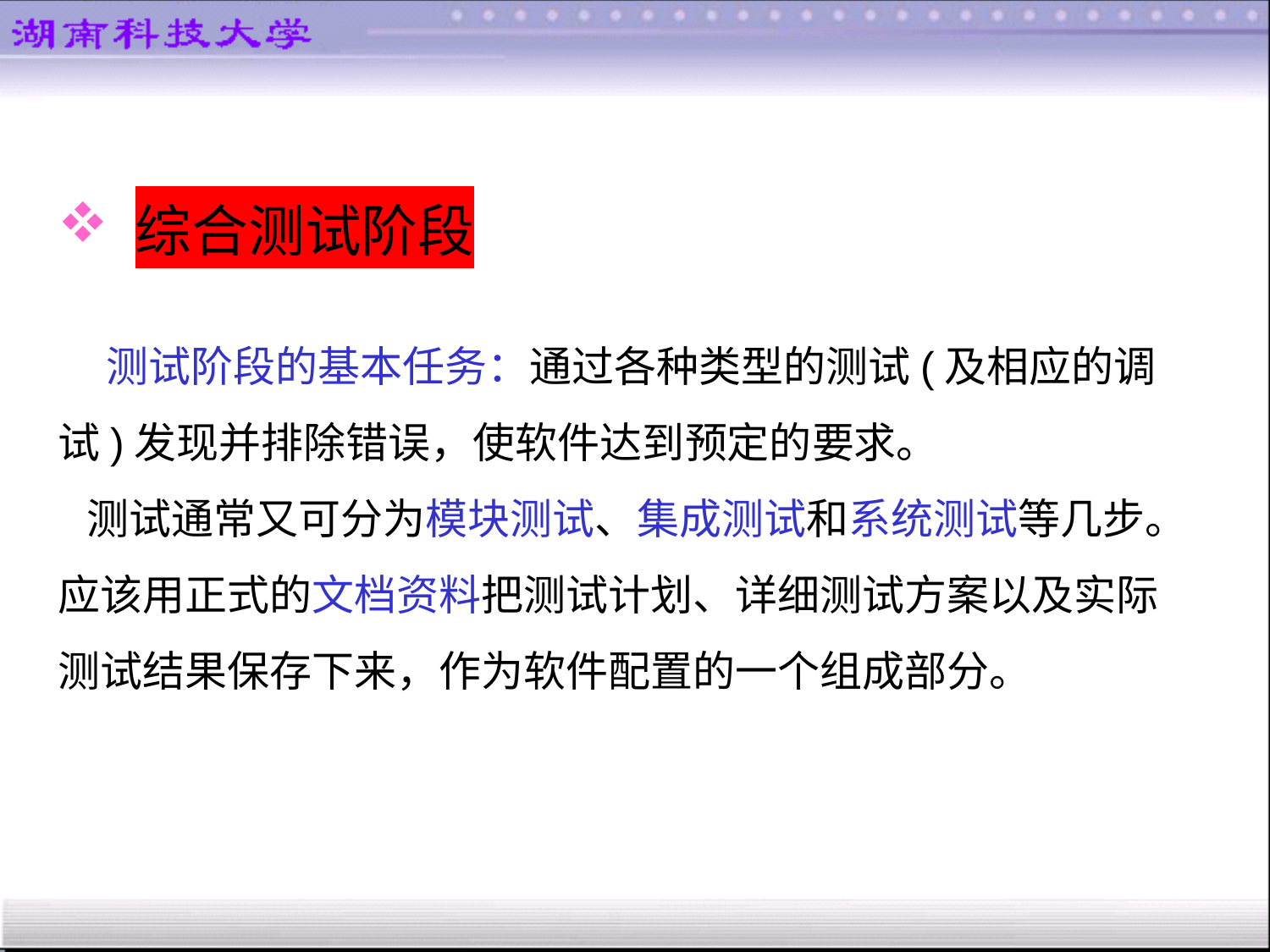

综合测试阶段

    测试阶段的基本任务：通过各种类型的测试(及相应的调试)发现并排除错误，使软件达到预定的要求。
  测试通常又可分为模块测试、集成测试和系统测试等几步。应该用正式的文档资料把测试计划、详细测试方案以及实际测试结果保存下来，作为软件配置的一个组成部分。